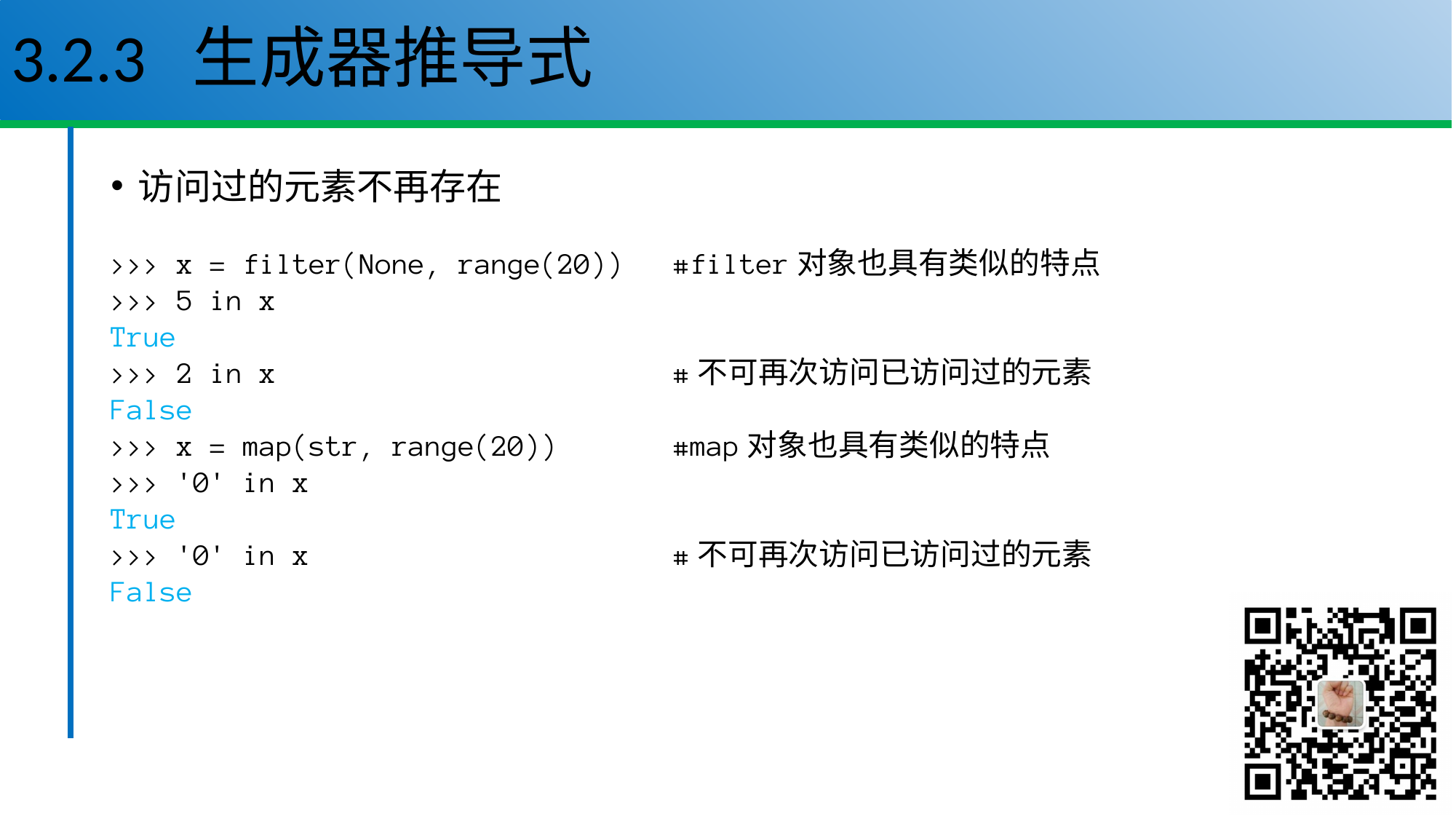

# 3.2.3  生成器推导式
访问过的元素不再存在

>>> x = filter(None, range(20))   #filter对象也具有类似的特点
>>> 5 in x
True
>>> 2 in x                        #不可再次访问已访问过的元素
False
>>> x = map(str, range(20))       #map对象也具有类似的特点
>>> '0' in x
True
>>> '0' in x                      #不可再次访问已访问过的元素
False
50